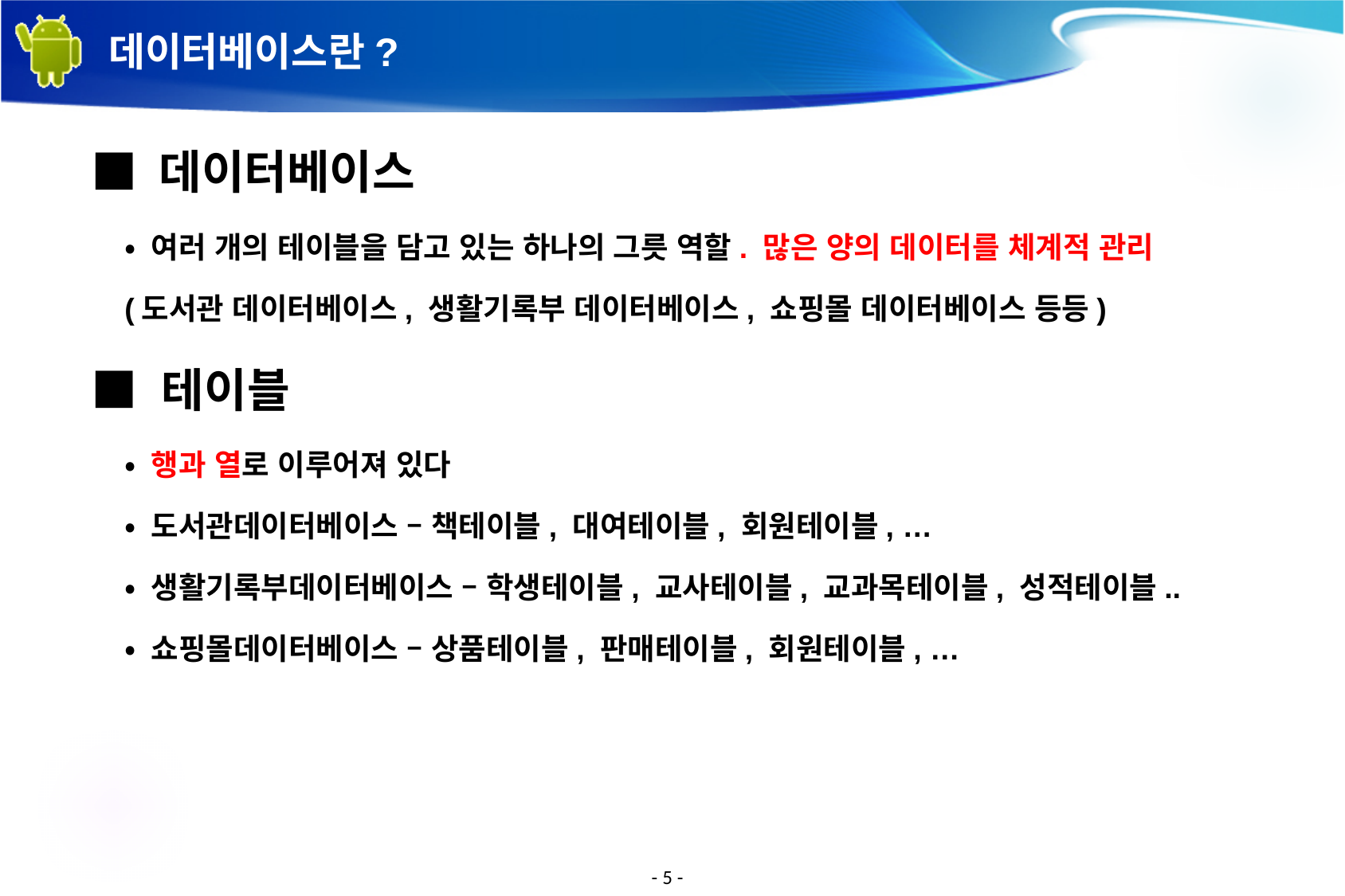

# 데이터베이스란?
■ 데이터베이스
    • 여러 개의 테이블을 담고 있는 하나의 그릇 역할. 많은 양의 데이터를 체계적 관리
    (도서관 데이터베이스, 생활기록부 데이터베이스, 쇼핑몰 데이터베이스 등등)
■ 테이블
    • 행과 열로 이루어져 있다
    • 도서관데이터베이스 – 책테이블, 대여테이블, 회원테이블, …
    • 생활기록부데이터베이스 – 학생테이블, 교사테이블, 교과목테이블, 성적테이블..
    • 쇼핑몰데이터베이스 – 상품테이블, 판매테이블, 회원테이블, …